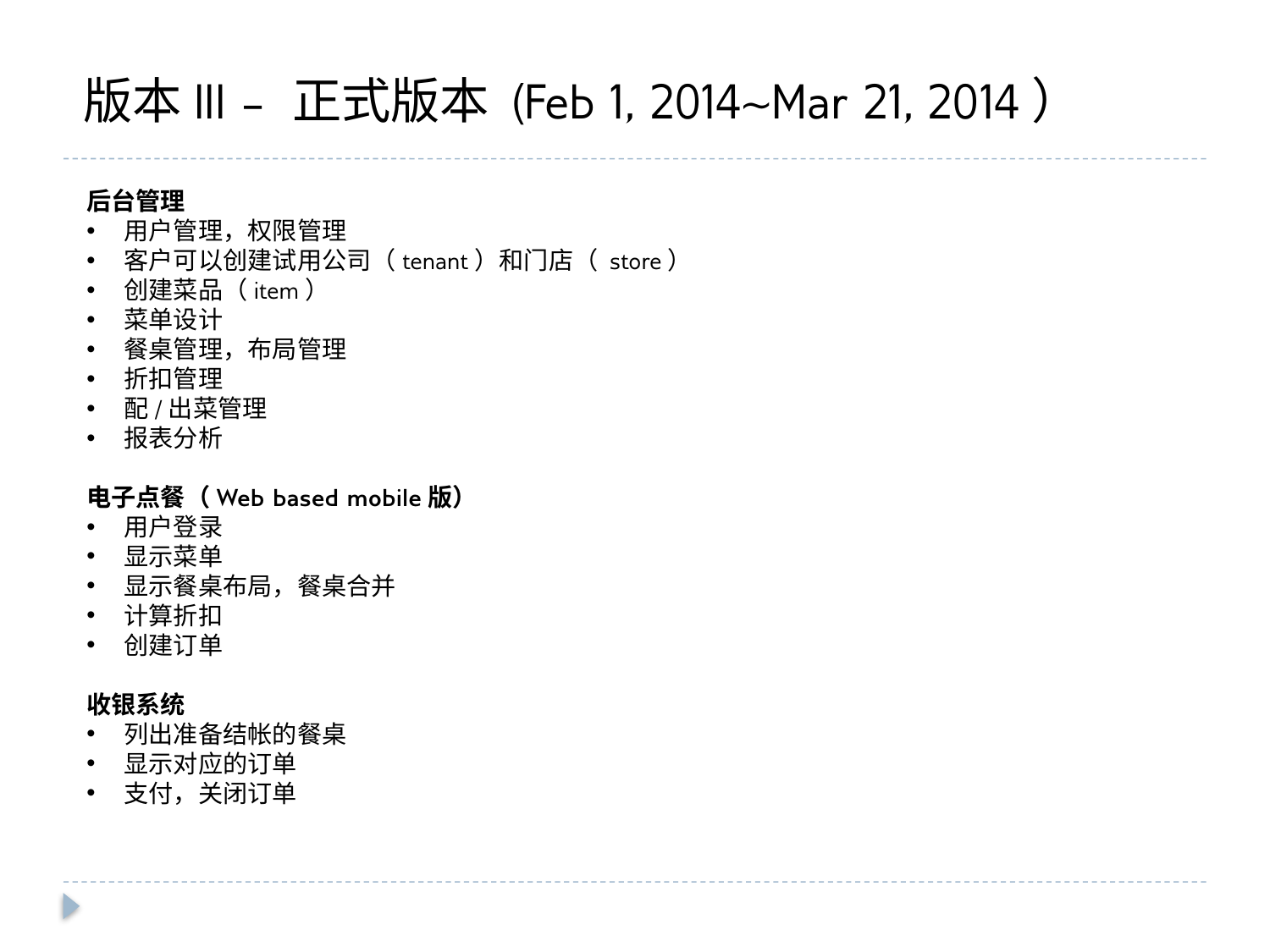

版本III – 正式版本 (Feb 1, 2014~Mar 21, 2014）
后台管理
用户管理，权限管理
客户可以创建试用公司（tenant）和门店（ store）
创建菜品（item）
菜单设计
餐桌管理，布局管理
折扣管理
配/出菜管理
报表分析

电子点餐（Web based mobile版）
用户登录
显示菜单
显示餐桌布局，餐桌合并
计算折扣
创建订单

收银系统
列出准备结帐的餐桌
显示对应的订单
支付，关闭订单